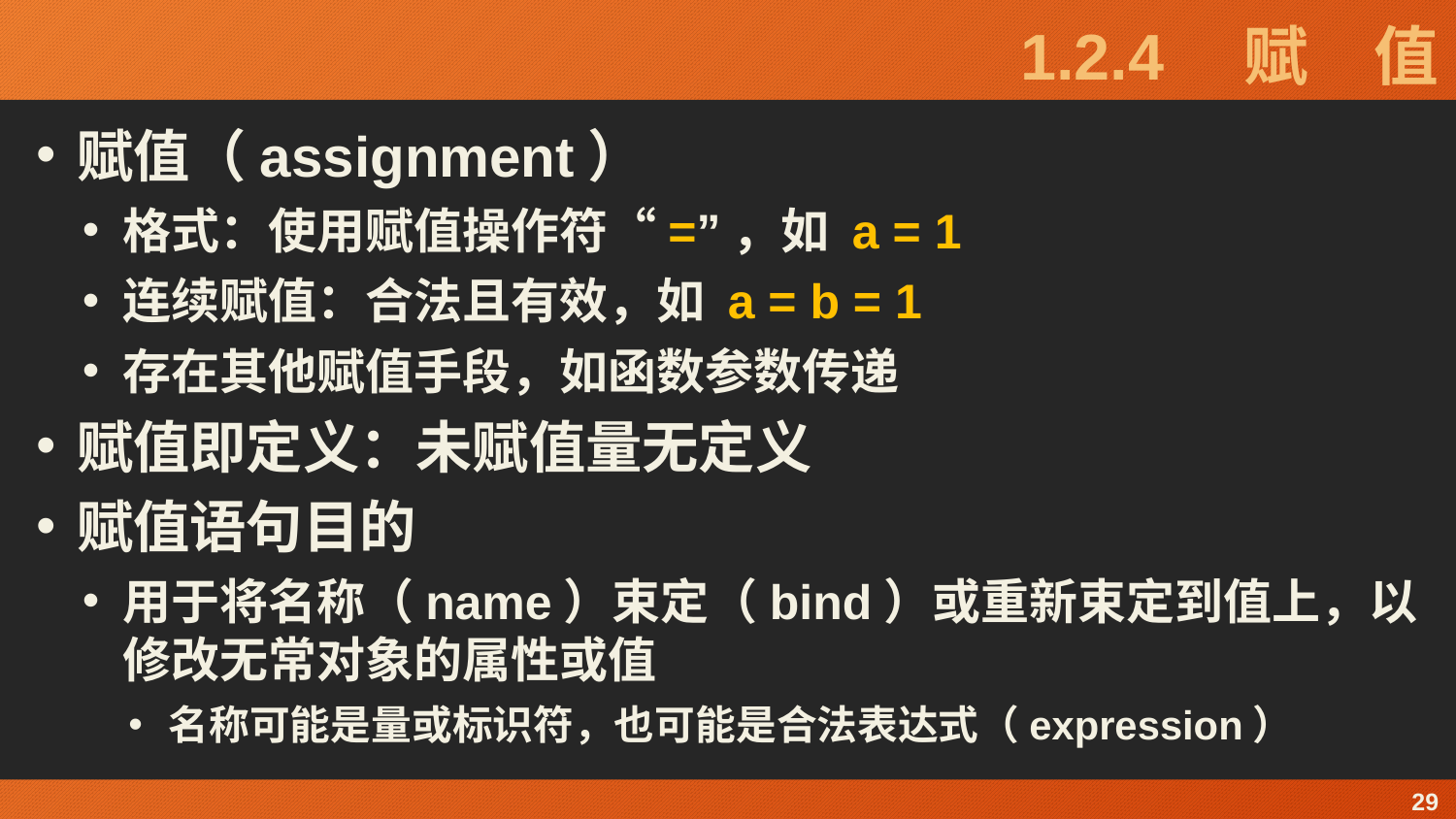

# 1.2.4　赋　值
赋值（assignment）
格式：使用赋值操作符“=”，如 a = 1
连续赋值：合法且有效，如 a = b = 1
存在其他赋值手段，如函数参数传递
赋值即定义：未赋值量无定义
赋值语句目的
用于将名称（name）束定（bind）或重新束定到值上，以修改无常对象的属性或值
名称可能是量或标识符，也可能是合法表达式（expression）
29